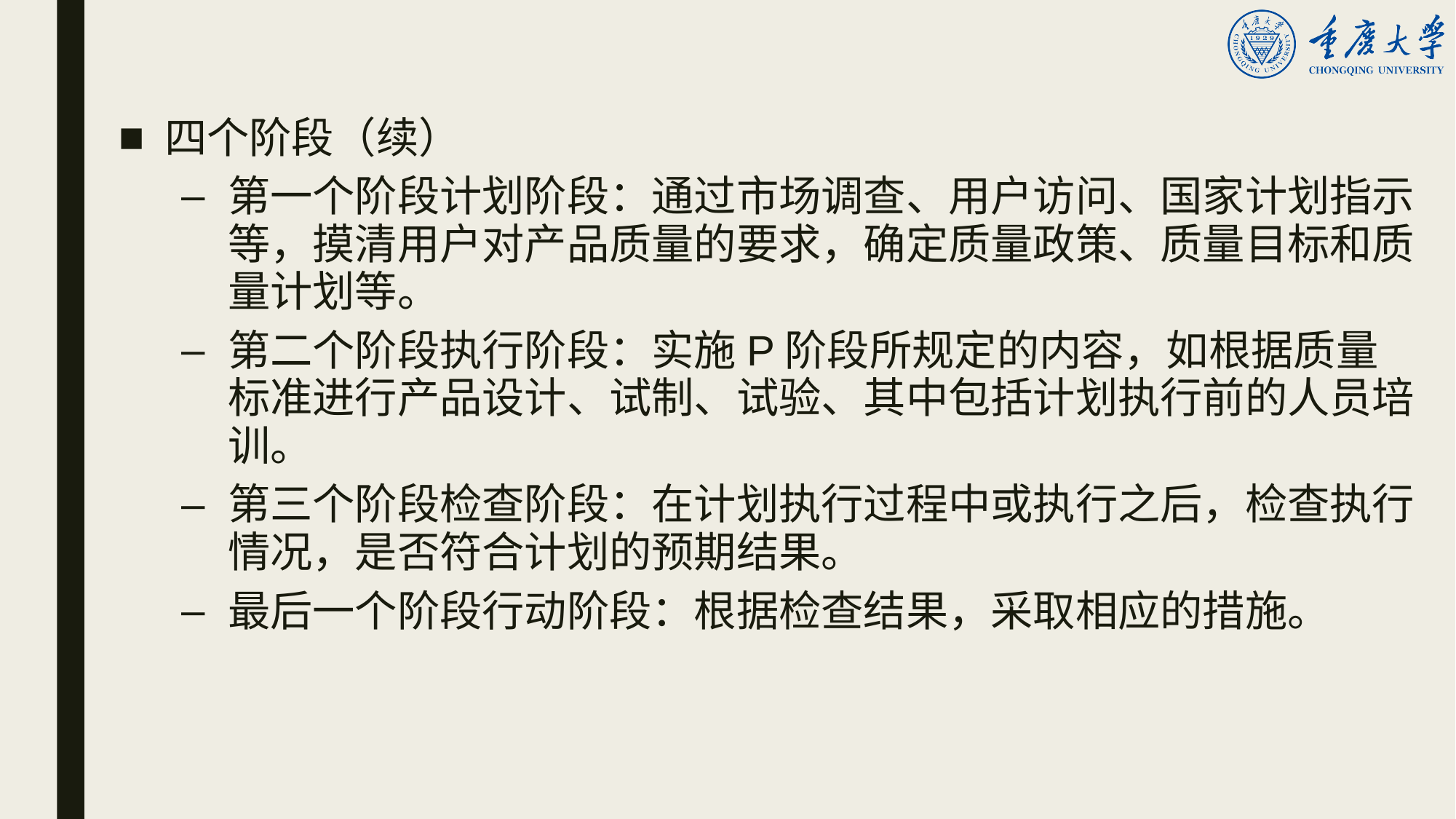

四个阶段（续）
第一个阶段计划阶段：通过市场调查、用户访问、国家计划指示等，摸清用户对产品质量的要求，确定质量政策、质量目标和质量计划等。
第二个阶段执行阶段：实施P阶段所规定的内容，如根据质量标准进行产品设计、试制、试验、其中包括计划执行前的人员培训。
第三个阶段检查阶段：在计划执行过程中或执行之后，检查执行情况，是否符合计划的预期结果。
最后一个阶段行动阶段：根据检查结果，采取相应的措施。